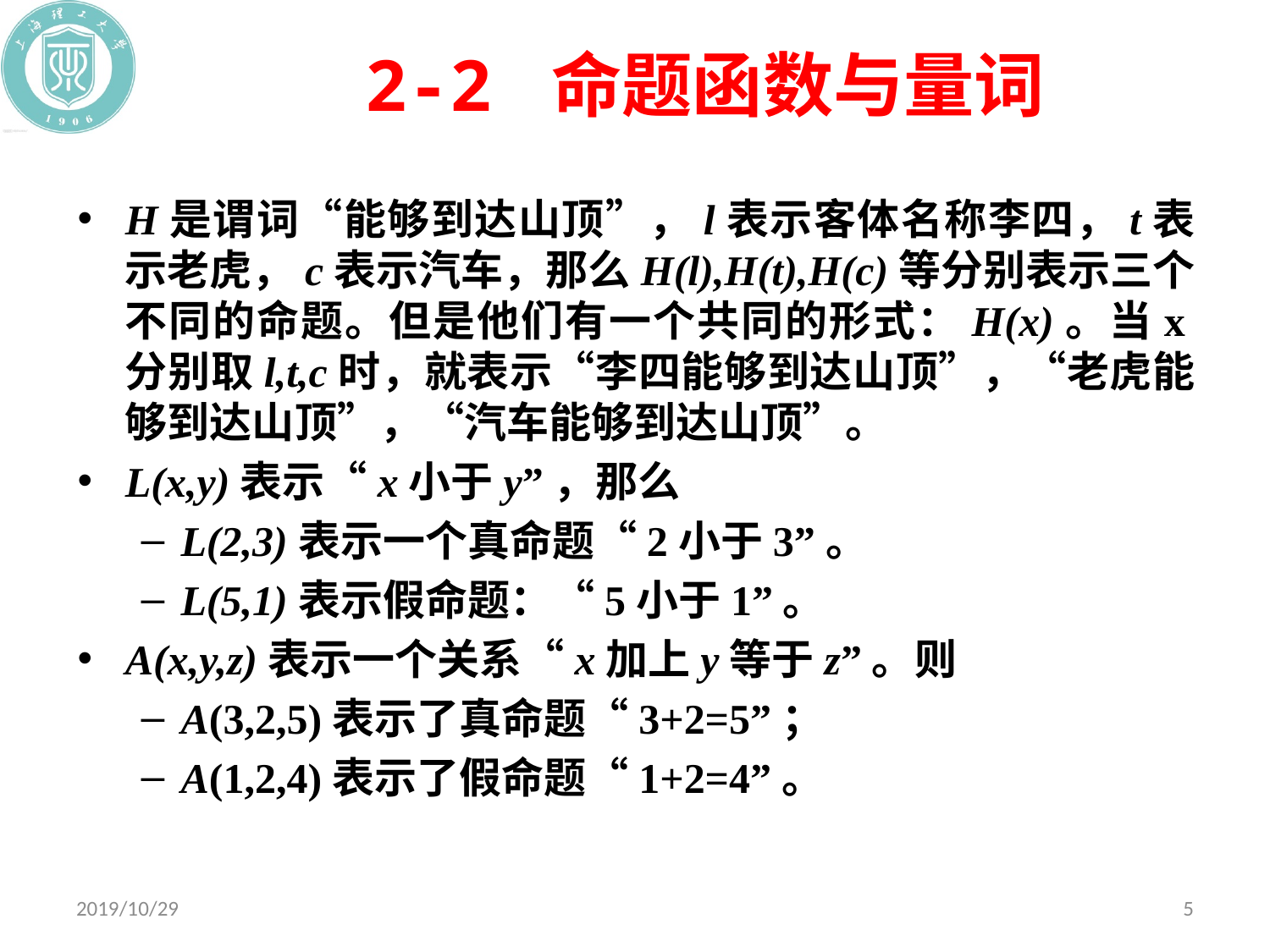

# 2-2 命题函数与量词
H是谓词“能够到达山顶”，l表示客体名称李四，t表示老虎，c表示汽车，那么H(l),H(t),H(c)等分别表示三个不同的命题。但是他们有一个共同的形式：H(x)。当x分别取l,t,c时，就表示“李四能够到达山顶”，“老虎能够到达山顶”，“汽车能够到达山顶”。
L(x,y)表示“x小于y”，那么
L(2,3)表示一个真命题“2小于3”。
L(5,1)表示假命题：“5小于1”。
A(x,y,z)表示一个关系“x加上y等于z”。则
A(3,2,5)表示了真命题“3+2=5”；
A(1,2,4)表示了假命题“1+2=4”。
2019/10/29
5